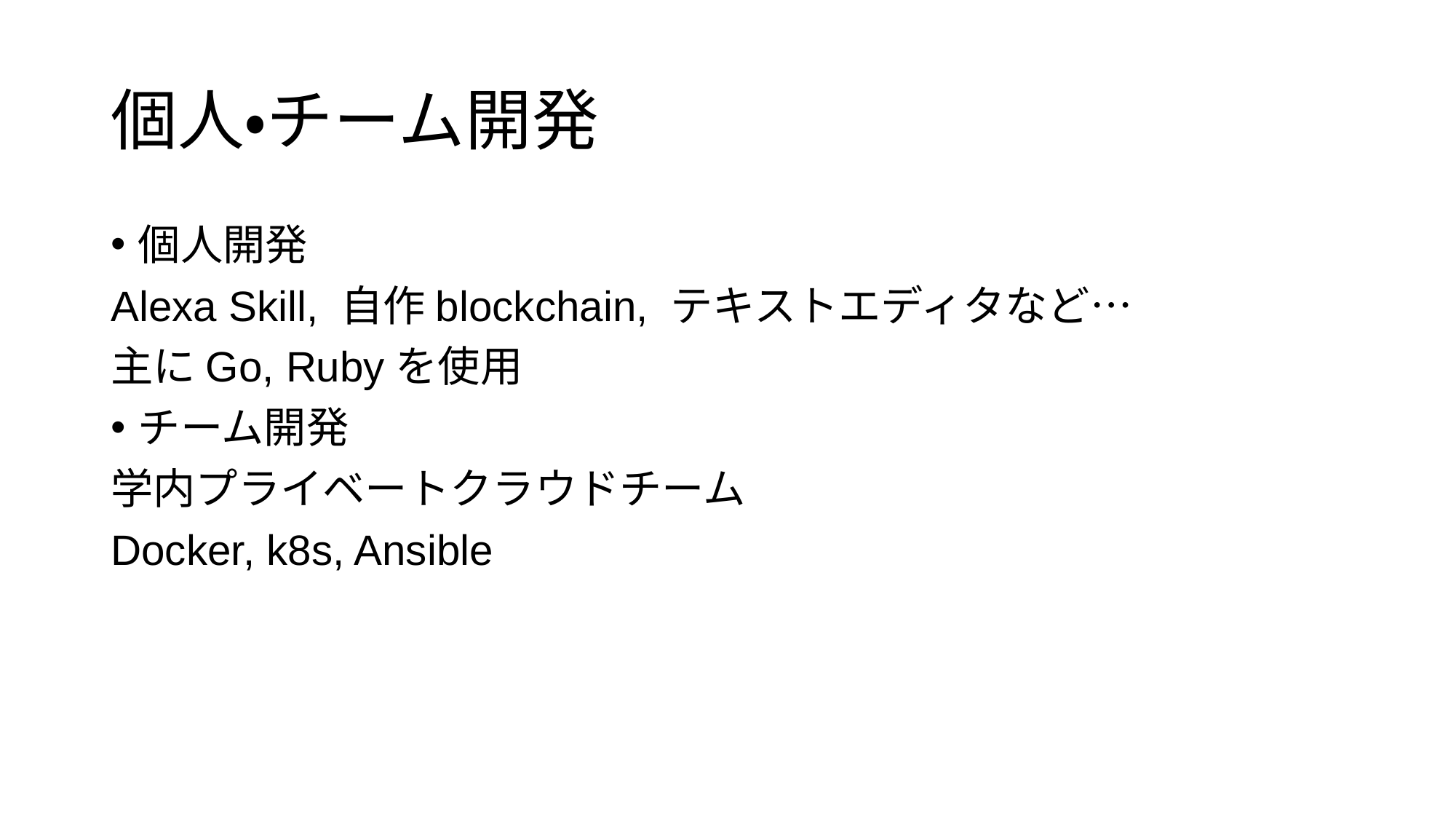

# 個人・チーム開発
個人開発
Alexa Skill, 自作blockchain, テキストエディタなど…
主にGo, Rubyを使用
チーム開発
学内プライベートクラウドチーム
Docker, k8s, Ansible